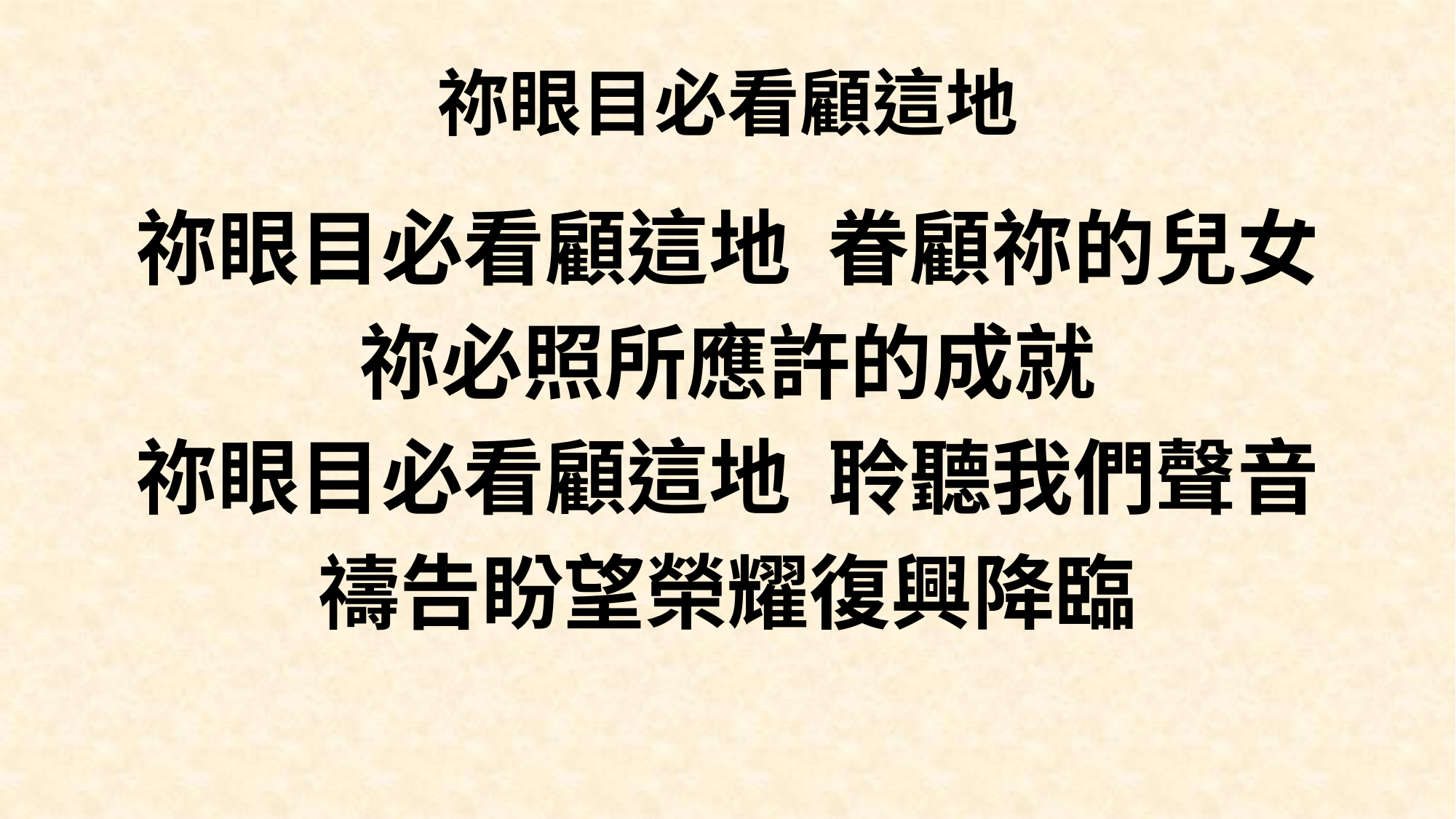

# 祢眼目必看顧這地
祢眼目必看顧這地  眷顧祢的兒女
祢必照所應許的成就
祢眼目必看顧這地  聆聽我們聲音
禱告盼望榮耀復興降臨